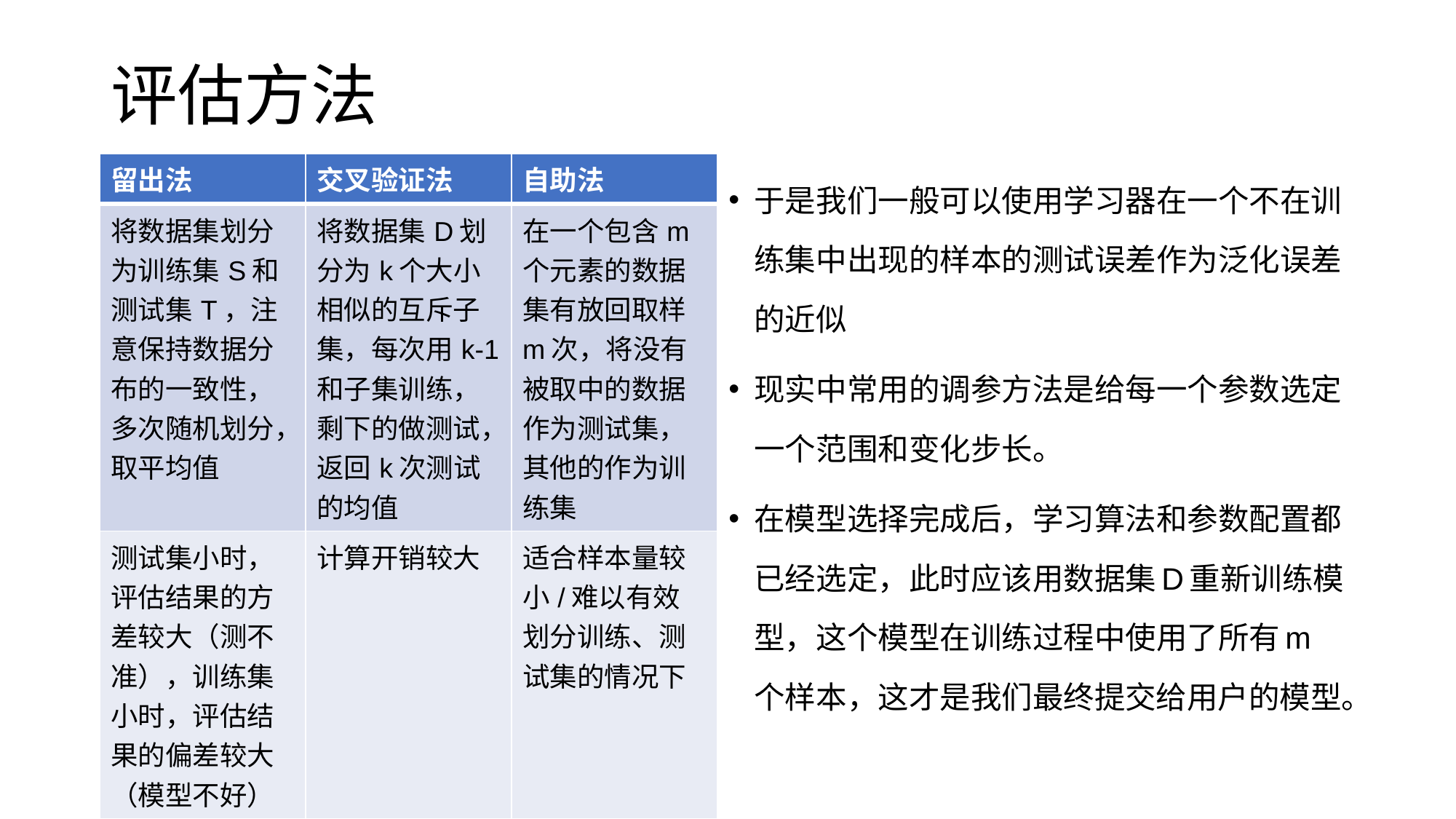

# 评估方法
| 留出法 | 交叉验证法 | 自助法 |
| --- | --- | --- |
| 将数据集划分为训练集S和测试集T，注意保持数据分布的一致性，多次随机划分，取平均值 | 将数据集D划分为k个大小相似的互斥子集，每次用k-1和子集训练，剩下的做测试，返回k次测试的均值 | 在一个包含m个元素的数据集有放回取样m次，将没有被取中的数据作为测试集，其他的作为训练集 |
| 测试集小时，评估结果的方差较大（测不准），训练集小时，评估结果的偏差较大（模型不好） | 计算开销较大 | 适合样本量较小/难以有效划分训练、测试集的情况下 |
于是我们一般可以使用学习器在一个不在训练集中出现的样本的测试误差作为泛化误差的近似
现实中常用的调参方法是给每一个参数选定一个范围和变化步长。
在模型选择完成后，学习算法和参数配置都已经选定，此时应该用数据集D重新训练模型，这个模型在训练过程中使用了所有m个样本，这才是我们最终提交给用户的模型。